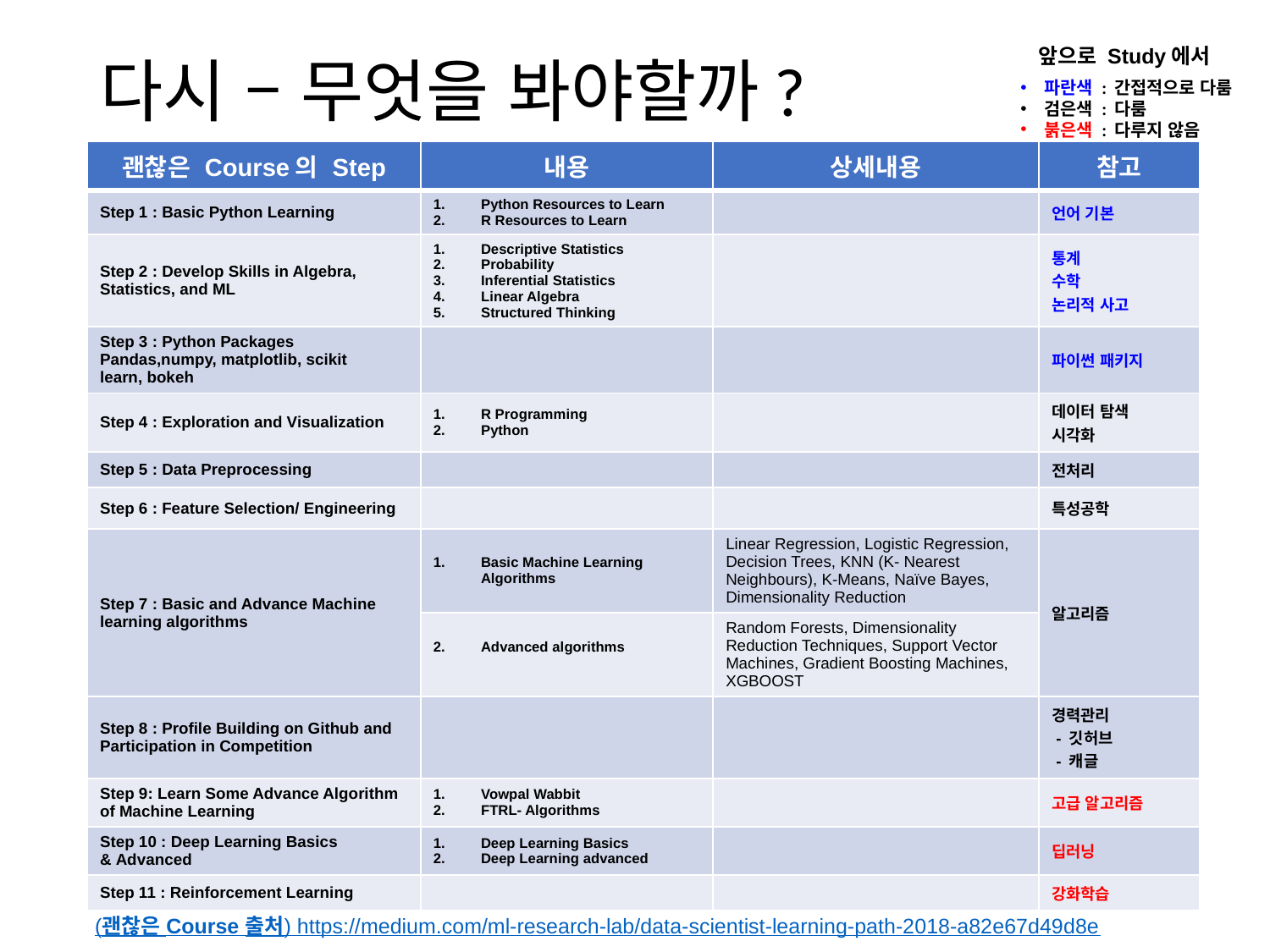

앞으로 Study에서
# 다시 – 무엇을 봐야할까?
파란색 : 간접적으로 다룸
검은색 : 다룸
붉은색 : 다루지 않음
| 괜찮은 Course의 Step | 내용 | 상세내용 | 참고 |
| --- | --- | --- | --- |
| Step 1 : Basic Python Learning | Python Resources to Learn R Resources to Learn |  | 언어 기본 |
| Step 2 : Develop Skills in Algebra, Statistics, and ML | Descriptive Statistics Probability Inferential Statistics Linear Algebra Structured Thinking |  | 통계 수학 논리적 사고 |
| Step 3 : Python Packages Pandas,numpy, matplotlib, scikit learn, bokeh |  |  | 파이썬 패키지 |
| Step 4 : Exploration and Visualization | R Programming Python |  | 데이터 탐색 시각화 |
| Step 5 : Data Preprocessing |  |  | 전처리 |
| Step 6 : Feature Selection/ Engineering |  |  | 특성공학 |
| Step 7 : Basic and Advance Machine learning algorithms | Basic Machine Learning Algorithms | Linear Regression, Logistic Regression, Decision Trees, KNN (K- Nearest Neighbours), K-Means, Naïve Bayes, Dimensionality Reduction | 알고리즘 |
|  | Advanced algorithms | Random Forests, Dimensionality Reduction Techniques, Support Vector Machines, Gradient Boosting Machines, XGBOOST |  |
| Step 8 : Profile Building on Github and Participation in Competition |  |  | 경력관리 - 깃허브 - 캐글 |
| Step 9: Learn Some Advance Algorithm of Machine Learning | Vowpal Wabbit FTRL- Algorithms |  | 고급 알고리즘 |
| Step 10 : Deep Learning Basics & Advanced | Deep Learning Basics Deep Learning advanced |  | 딥러닝 |
| Step 11 : Reinforcement Learning |  |  | 강화학습 |
(괜찮은 Course 출처) https://medium.com/ml-research-lab/data-scientist-learning-path-2018-a82e67d49d8e